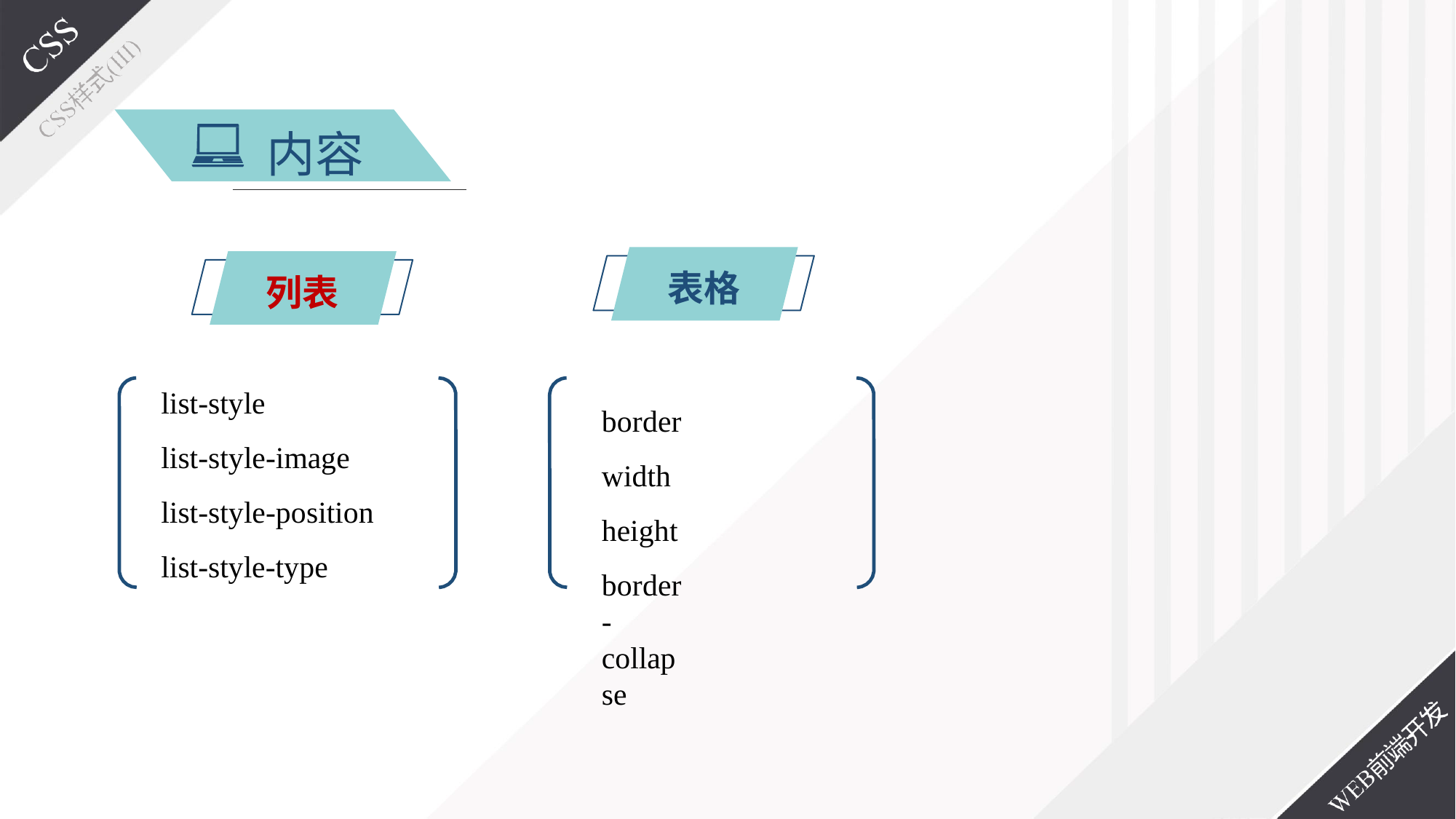

内容

表格
列表

list-style
list-style-image list-style-position list-style-type
border width height
border-collapse